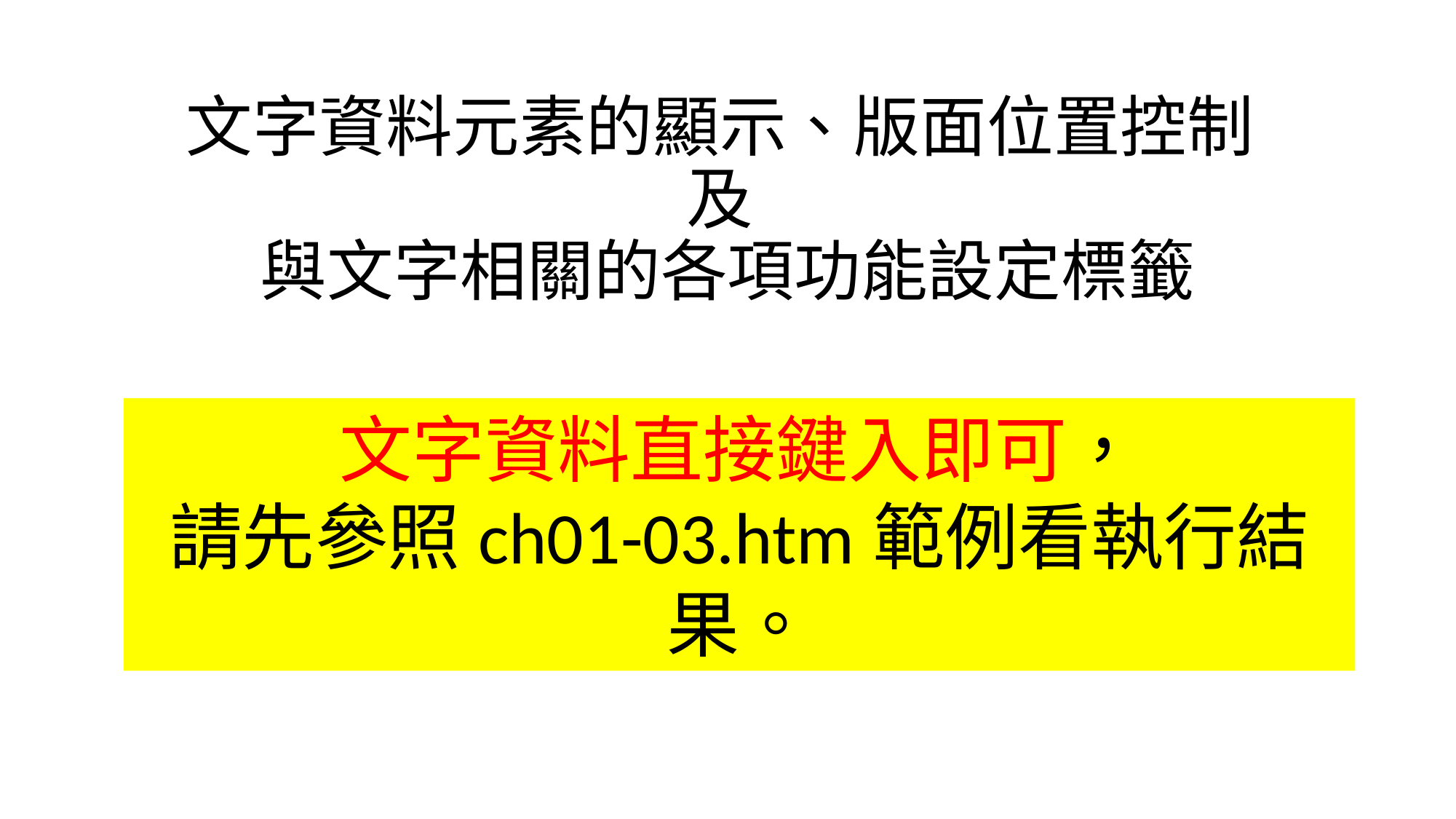

# 文字資料元素的顯示、版面位置控制 及 與文字相關的各項功能設定標籤
文字資料直接鍵入即可，
請先參照ch01-03.htm範例看執行結果。